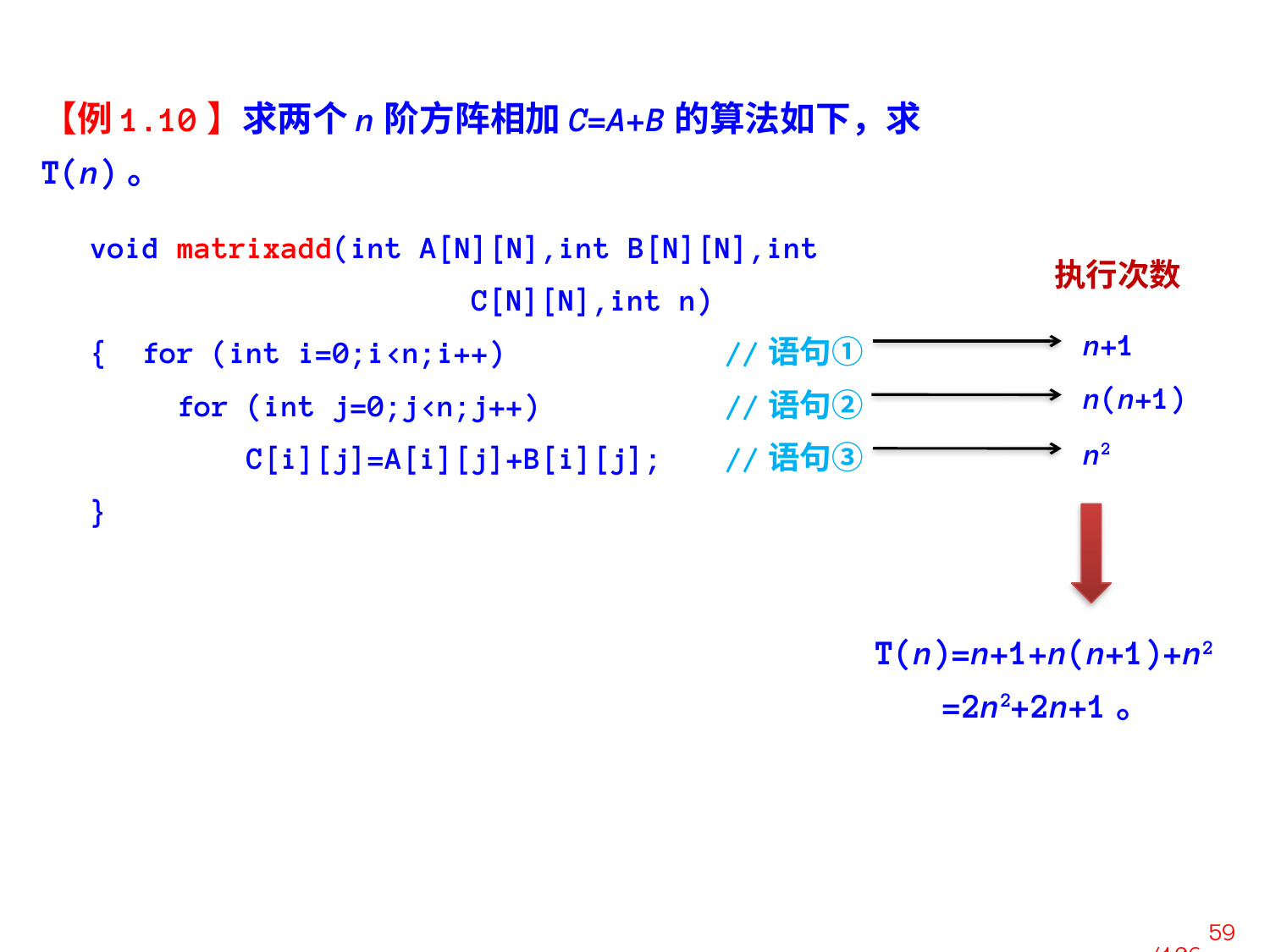

【例1.10】求两个n阶方阵相加C=A+B的算法如下，求T(n)。
void matrixadd(int A[N][N],int B[N][N],int
			C[N][N],int n)
{  for (int i=0;i<n;i++)		//语句①
     for (int j=0;j<n;j++)	     	//语句②
         C[i][j]=A[i][j]+B[i][j];   	//语句③
}
执行次数
n+1
n(n+1)
n2

T(n)=n+1+n(n+1)+n2
      =2n2+2n+1。
                 59/106